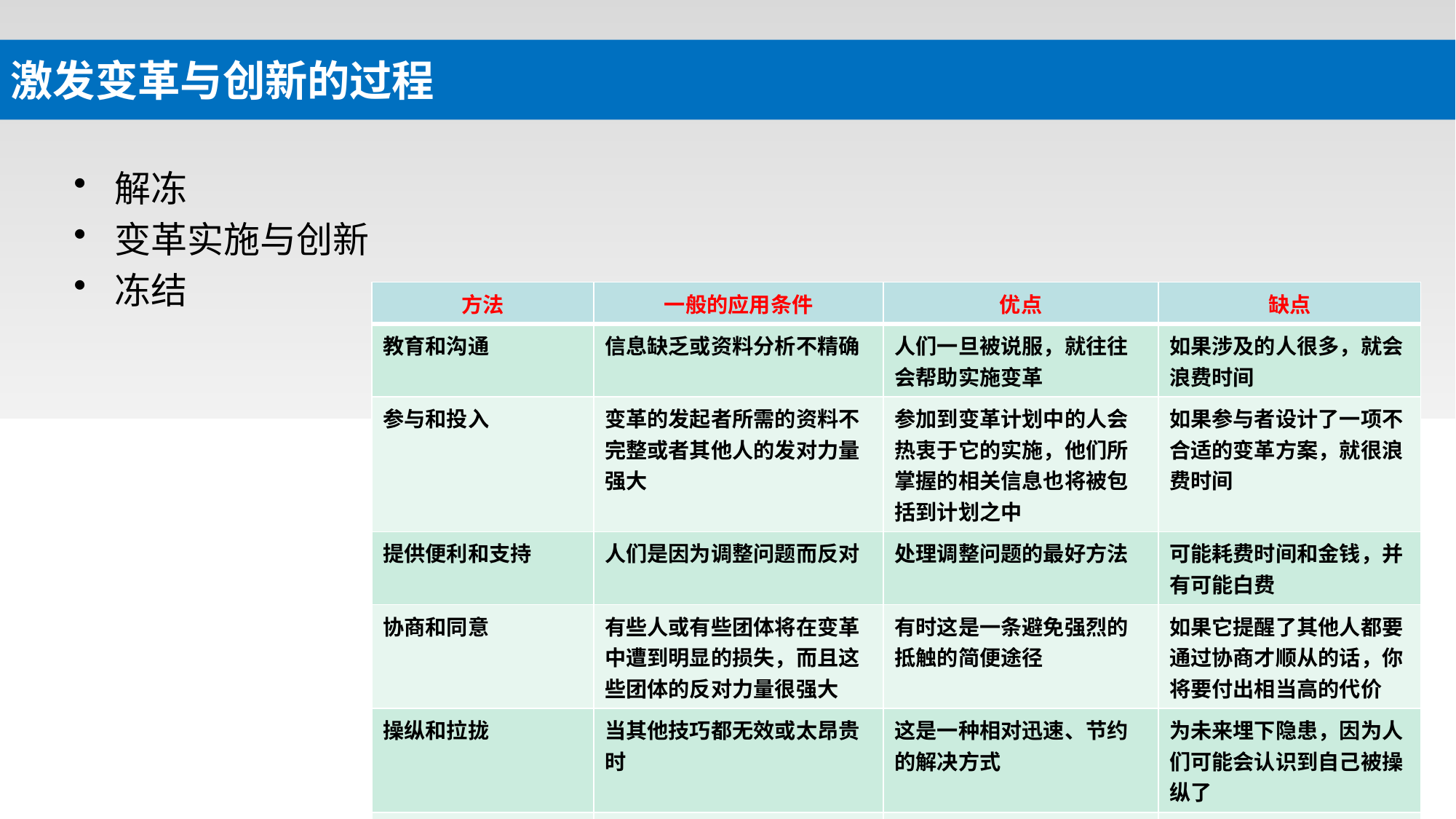

# 激发变革与创新的过程
解冻
变革实施与创新
冻结
| 方法 | 一般的应用条件 | 优点 | 缺点 |
| --- | --- | --- | --- |
| 教育和沟通 | 信息缺乏或资料分析不精确 | 人们一旦被说服，就往往会帮助实施变革 | 如果涉及的人很多，就会浪费时间 |
| 参与和投入 | 变革的发起者所需的资料不完整或者其他人的发对力量强大 | 参加到变革计划中的人会热衷于它的实施，他们所掌握的相关信息也将被包括到计划之中 | 如果参与者设计了一项不合适的变革方案，就很浪费时间 |
| 提供便利和支持 | 人们是因为调整问题而反对 | 处理调整问题的最好方法 | 可能耗费时间和金钱，并有可能白费 |
| 协商和同意 | 有些人或有些团体将在变革中遭到明显的损失，而且这些团体的反对力量很强大 | 有时这是一条避免强烈的抵触的简便途径 | 如果它提醒了其他人都要通过协商才顺从的话，你将要付出相当高的代价 |
| 操纵和拉拢 | 当其他技巧都无效或太昂贵时 | 这是一种相对迅速、节约的解决方式 | 为未来埋下隐患，因为人们可能会认识到自己被操纵了 |
| 明示的或暗示的强制 | 时间紧急而且变革的发起人有相当的权力 | 迅速并能解决任何反抗 | 如果发起者激怒了某些人，就很危险 |